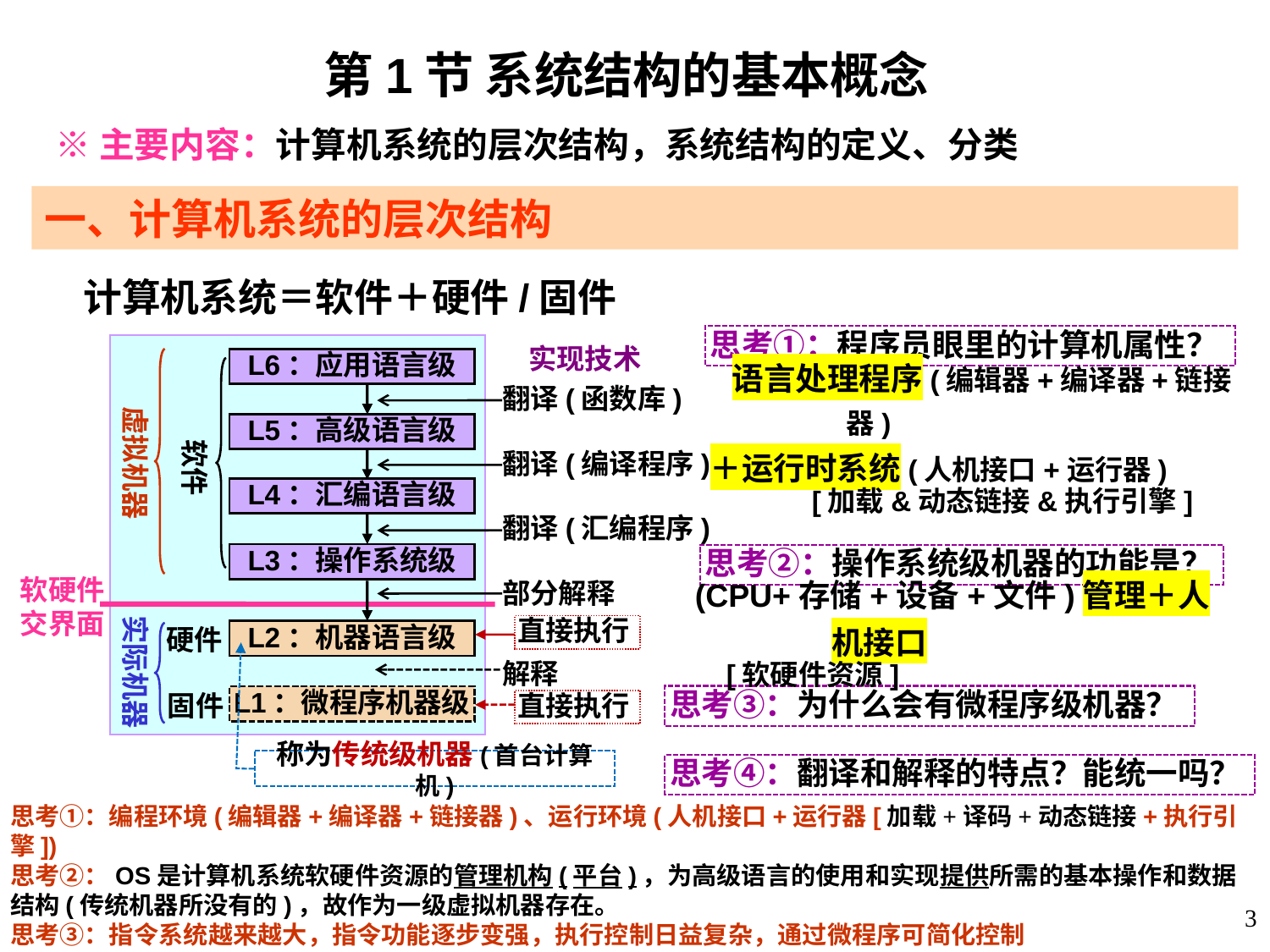

第1节 系统结构的基本概念
 ※主要内容：计算机系统的层次结构，系统结构的定义、分类
一、计算机系统的层次结构
   计算机系统＝软件＋硬件/固件
思考①：程序员眼里的计算机属性？

L6：应用语言级

虚拟机器
L5：高级语言级
软件

L4：汇编语言级

L3：操作系统级
软硬件
交界面

实际机器
硬件
L2：机器语言级

固件
L1：微程序机器级
实现技术
翻译(函数库)

翻译(编译程序)

翻译(汇编程序)

部分解释

直接执行

解释

直接执行

  语言处理程序(编辑器+编译器+链接器)
＋运行时系统(人机接口+运行器)
             [加载&动态链接&执行引擎]
思考②：操作系统级机器的功能是？
(CPU+存储+设备+文件)管理＋人机接口
    [软硬件资源]
思考③：为什么会有微程序级机器？
称为传统级机器(首台计算机)
思考④：翻译和解释的特点？能统一吗？
思考①：编程环境(编辑器+编译器+链接器)、运行环境(人机接口+运行器[加载+译码+动态链接+执行引擎])
思考②：OS是计算机系统软硬件资源的管理机构(平台)，为高级语言的使用和实现提供所需的基本操作和数据结构(传统机器所没有的)，故作为一级虚拟机器存在。
思考③：指令系统越来越大，指令功能逐步变强，执行控制日益复杂，通过微程序可简化控制
思考④：解释执行时间长、可移植性好，翻译执行相反；不能，不同需求的性能指标不同

3